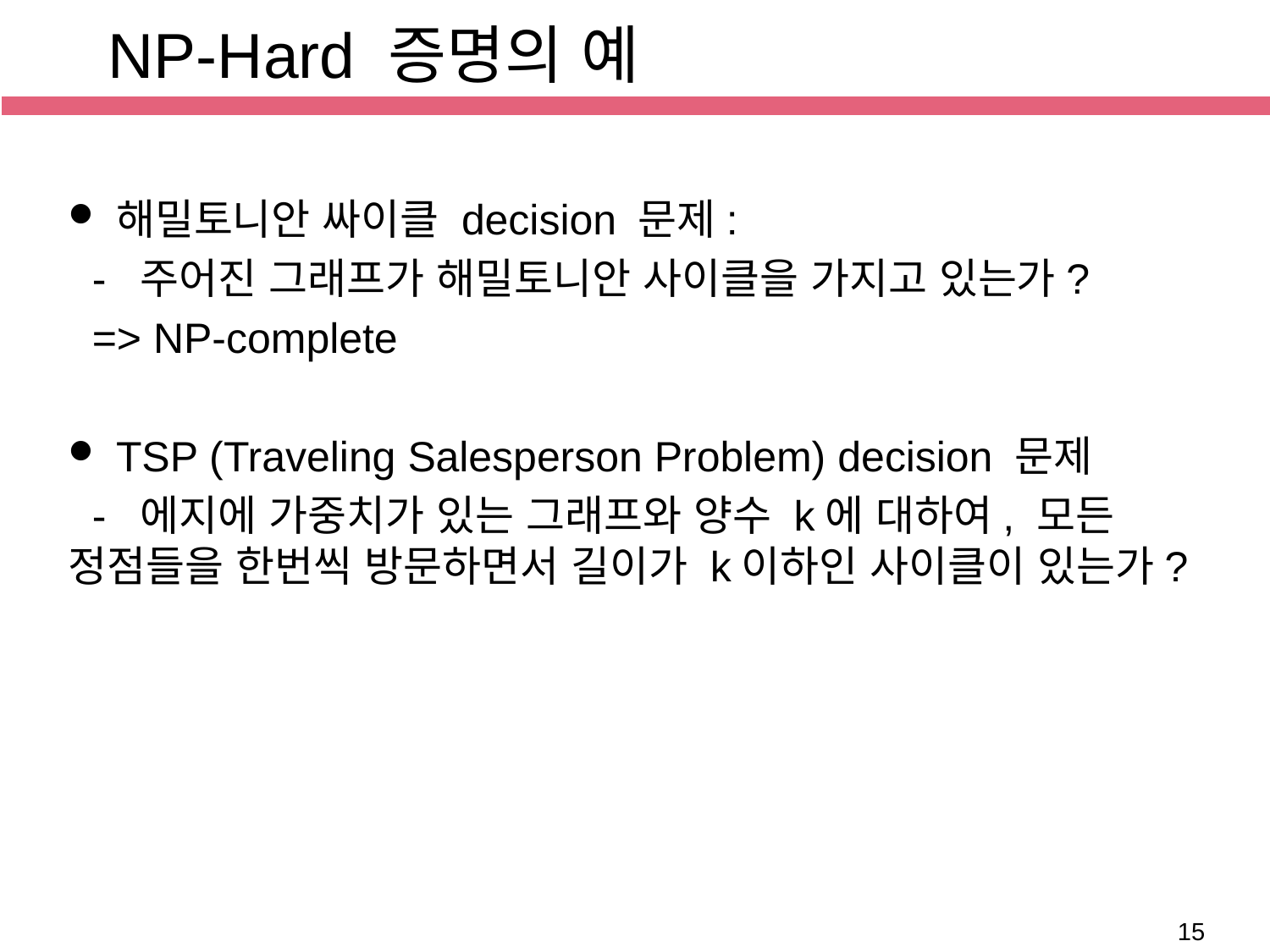

# NP-Hard 증명의 예
해밀토니안 싸이클 decision 문제:
  -  주어진 그래프가 해밀토니안 사이클을 가지고 있는가?
  => NP-complete

TSP (Traveling Salesperson Problem) decision 문제
  -  에지에 가중치가 있는 그래프와 양수 k에 대하여, 모든 정점들을 한번씩 방문하면서 길이가 k이하인 사이클이 있는가?